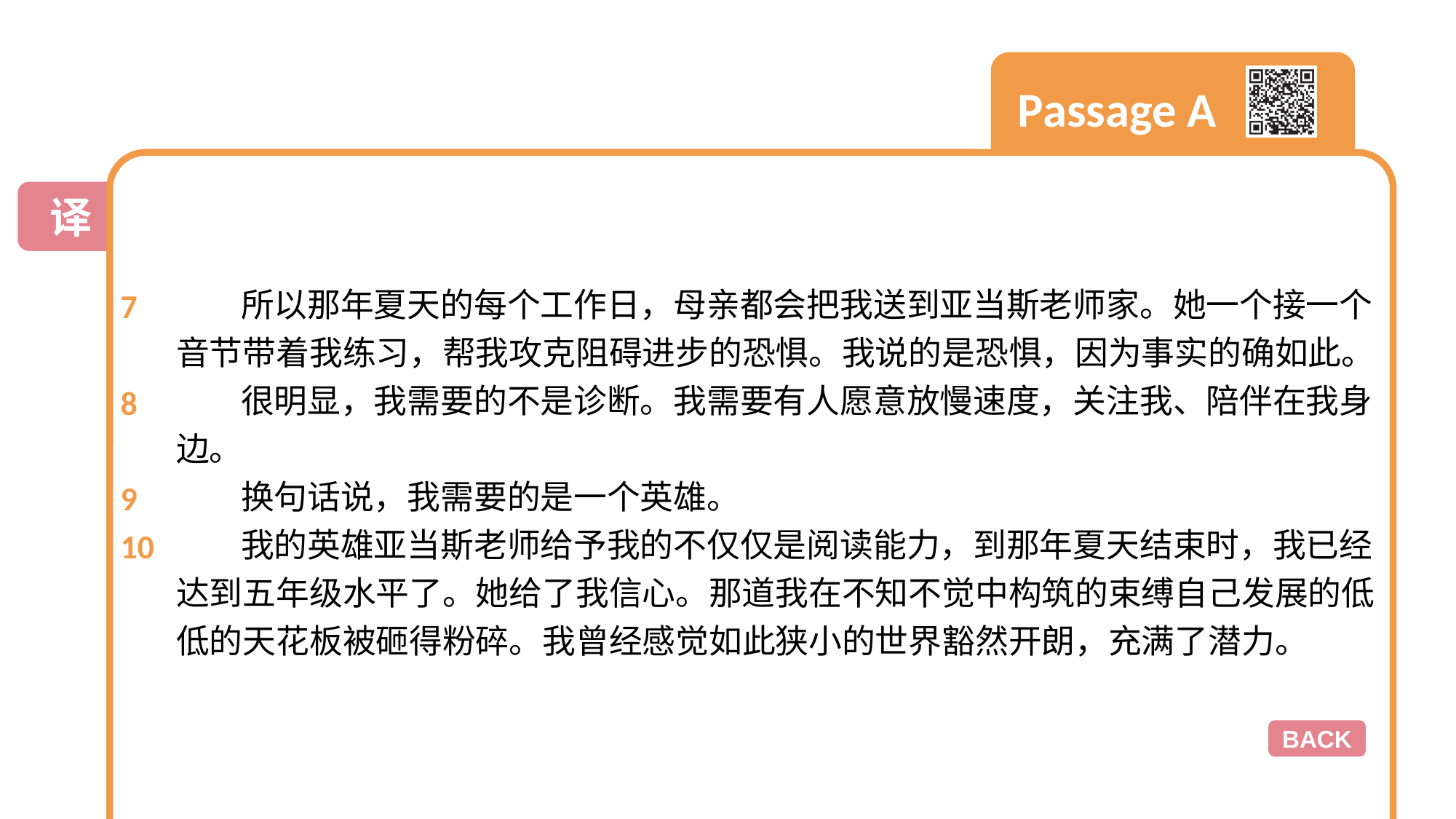

所以那年夏天的每个工作日，母亲都会把我送到亚当斯老师家。她一个接一个音节带着我练习，帮我攻克阻碍进步的恐惧。我说的是恐惧，因为事实的确如此。
很明显，我需要的不是诊断。我需要有人愿意放慢速度，关注我、陪伴在我身边。
换句话说，我需要的是一个英雄。
我的英雄亚当斯老师给予我的不仅仅是阅读能力，到那年夏天结束时，我已经达到五年级水平了。她给了我信心。那道我在不知不觉中构筑的束缚自己发展的低低的天花板被砸得粉碎。我曾经感觉如此狭小的世界豁然开朗，充满了潜力。

7

8

9
10
BACK